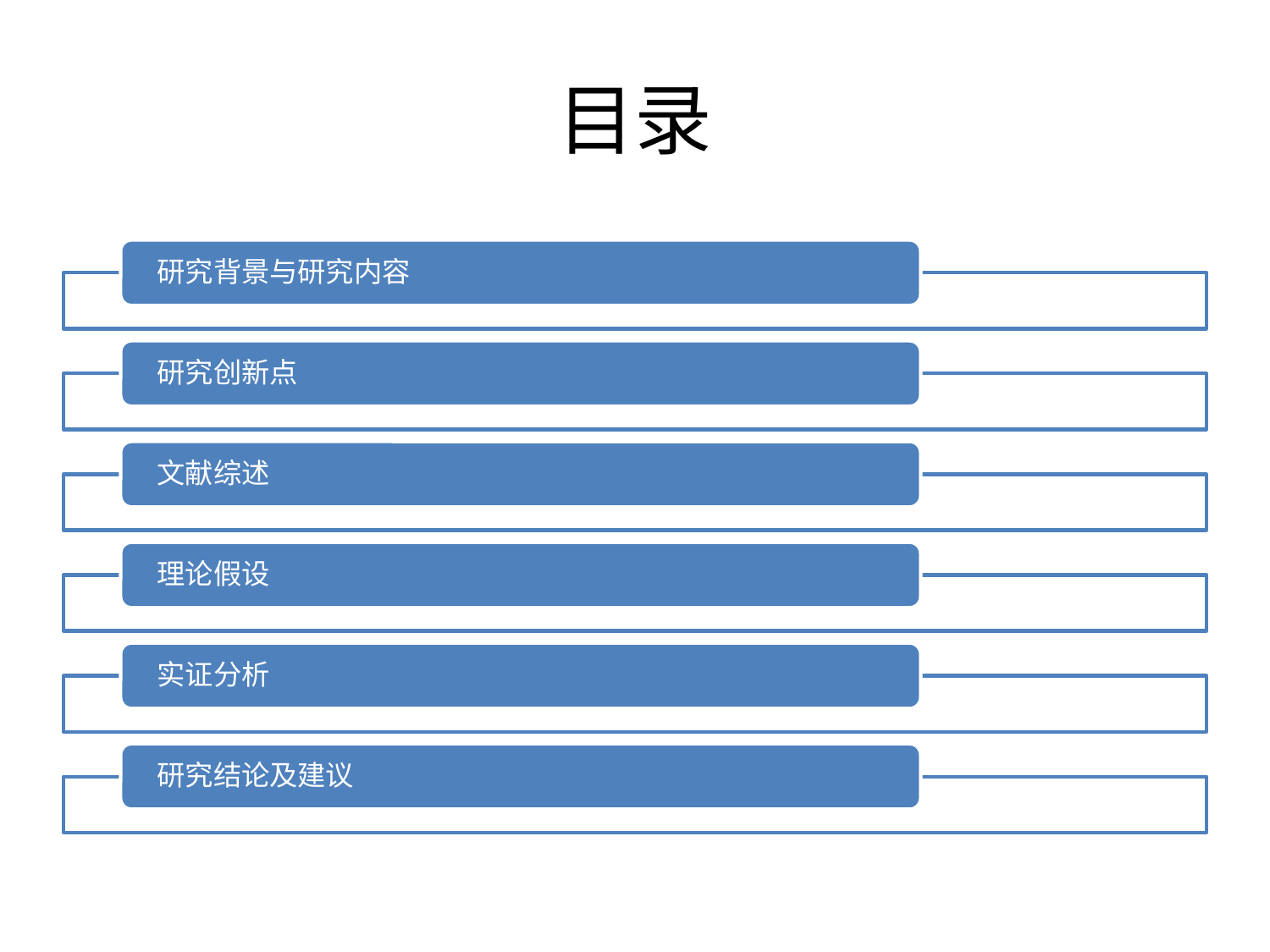

# 目录
研究背景与研究内容
研究创新点
文献综述
理论假设
实证分析
研究结论及建议